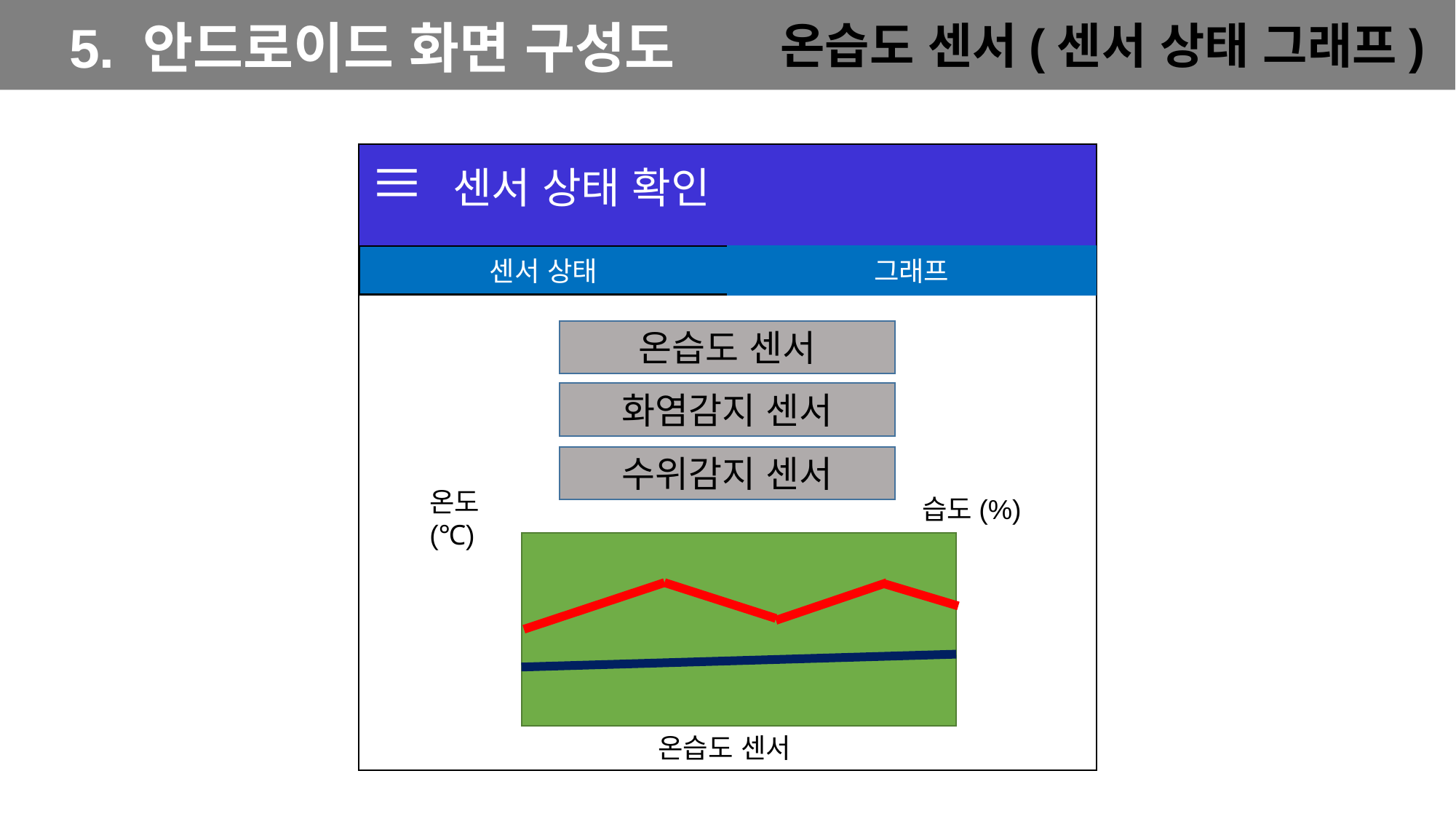

온습도 센서(센서 상태 그래프)
5. 안드로이드 화면 구성도
≡ 센서 상태 확인

센서 상태
그래프
온습도 센서
화염감지 센서
수위감지 센서
온도(℃)
습도(%)

온습도 센서